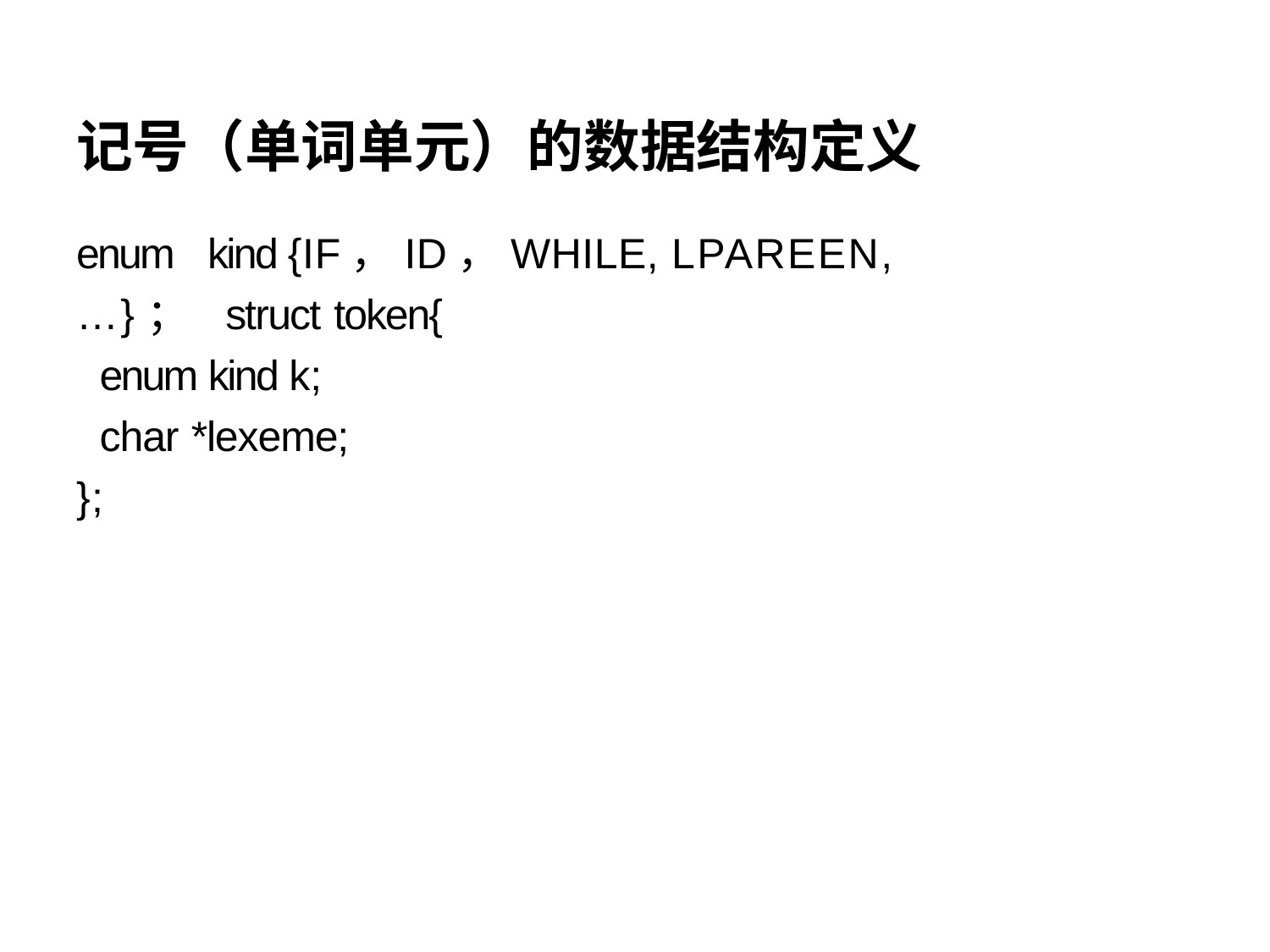

# 记号（单词单元）的数据结构定义
enum	kind {IF，ID，WHILE, LPAREEN,…}；  struct token{
enum kind k;  char *lexeme;
};